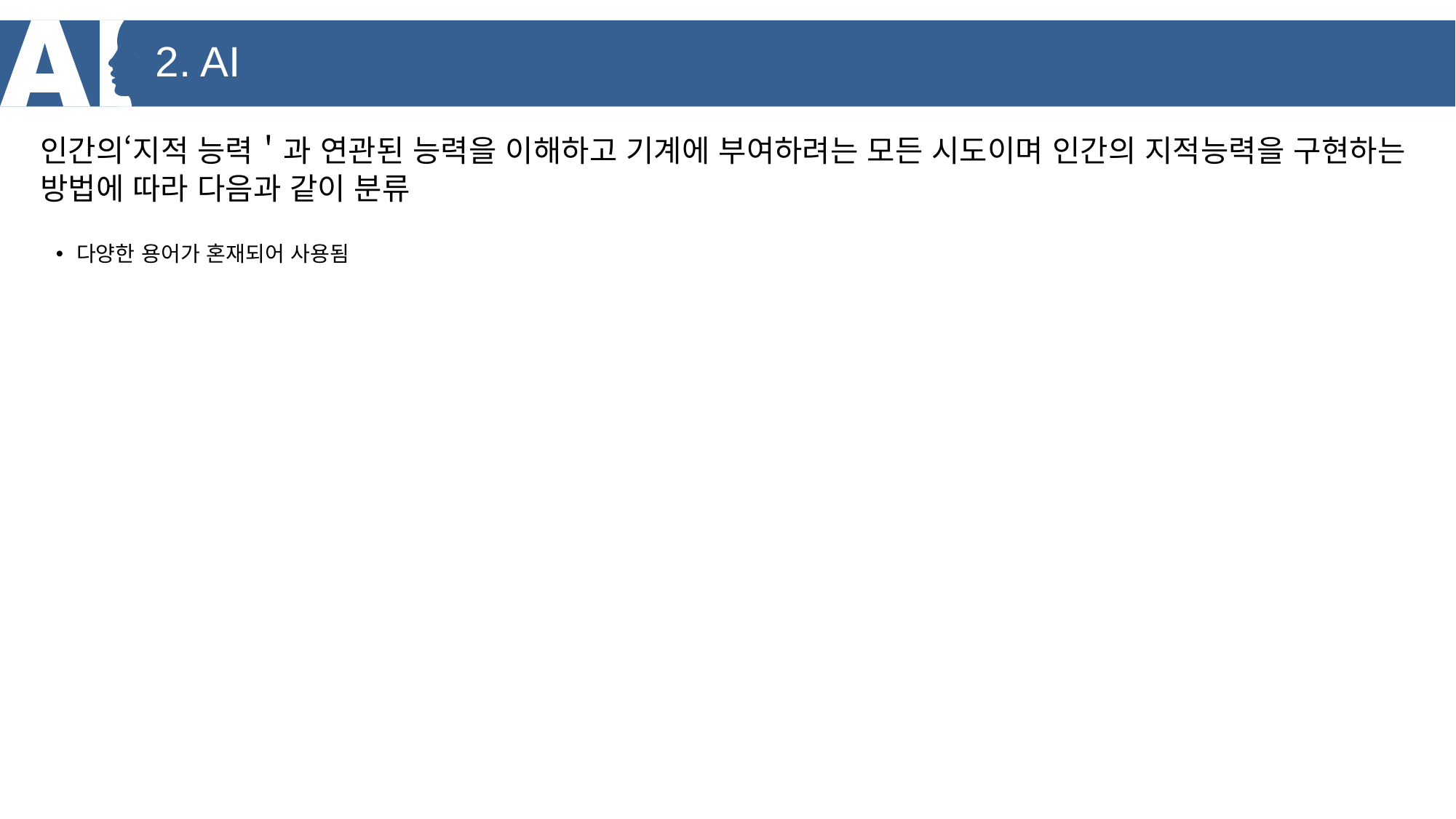

2. AI
인간의‘지적 능력＇과 연관된 능력을 이해하고 기계에 부여하려는 모든 시도이며 인간의 지적능력을 구현하는 방법에 따라 다음과 같이 분류
다양한 용어가 혼재되어 사용됨